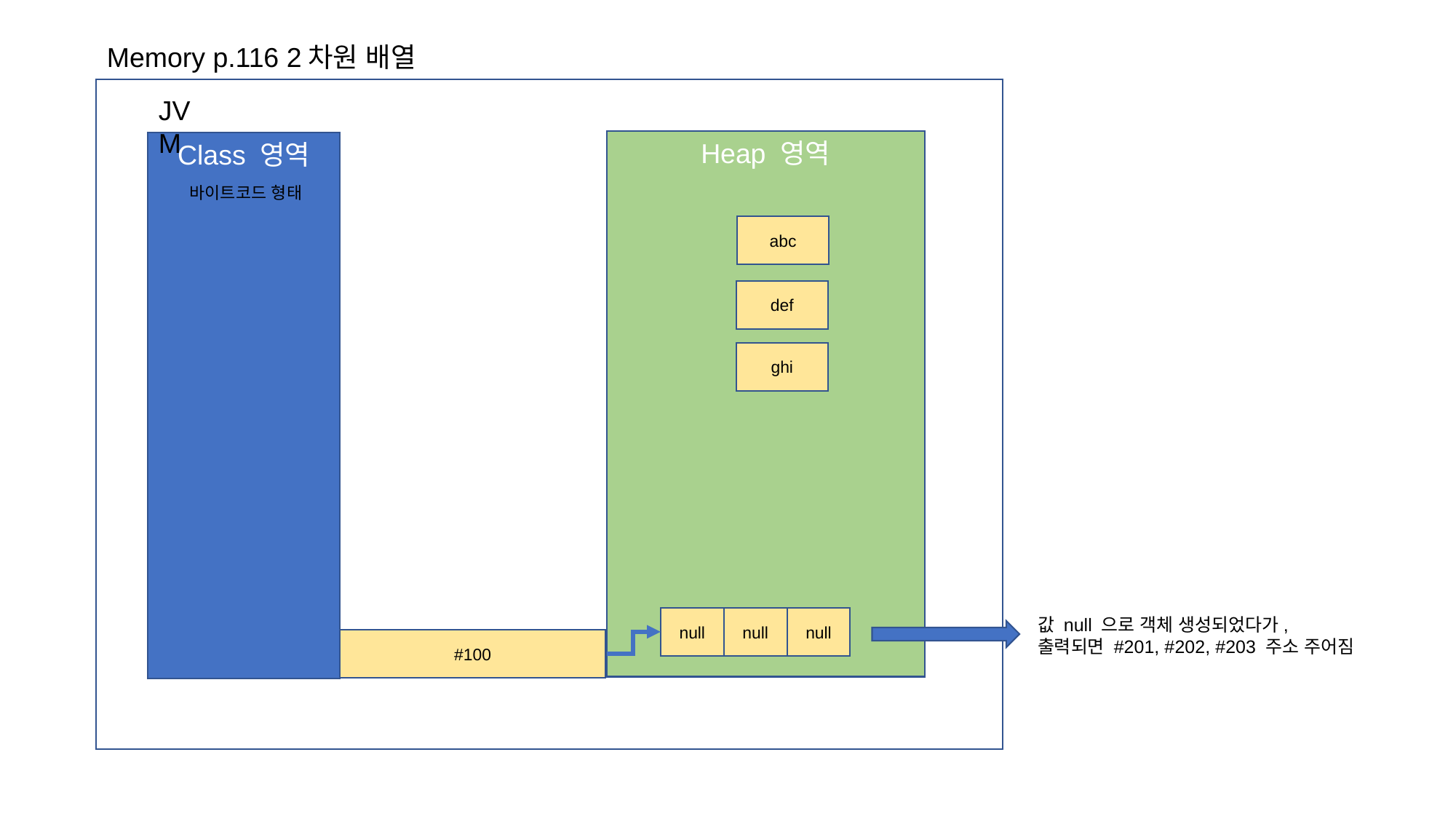

Memory p.116 2차원 배열

JVM
Heap 영역
Class 영역
바이트코드 형태
abc
def
ghi
null
null
null
값 null 으로 객체 생성되었다가,
출력되면 #201, #202, #203 주소 주어짐

#100